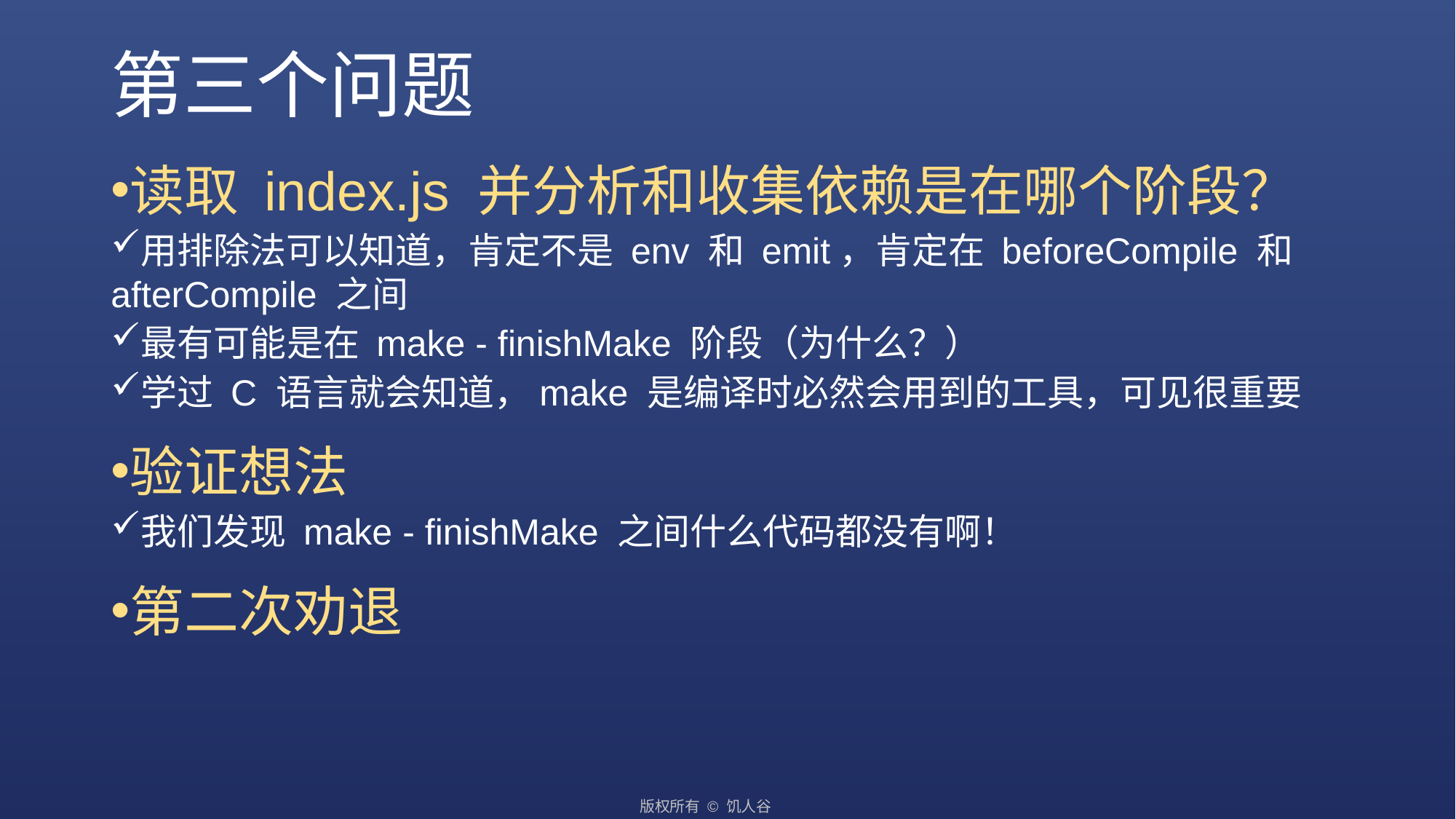

# 第三个问题
读取 index.js 并分析和收集依赖是在哪个阶段？
用排除法可以知道，肯定不是 env 和 emit，肯定在 beforeCompile 和 afterCompile 之间
最有可能是在 make - finishMake 阶段（为什么？）
学过 C 语言就会知道，make 是编译时必然会用到的工具，可见很重要
验证想法
我们发现 make - finishMake 之间什么代码都没有啊！
第二次劝退